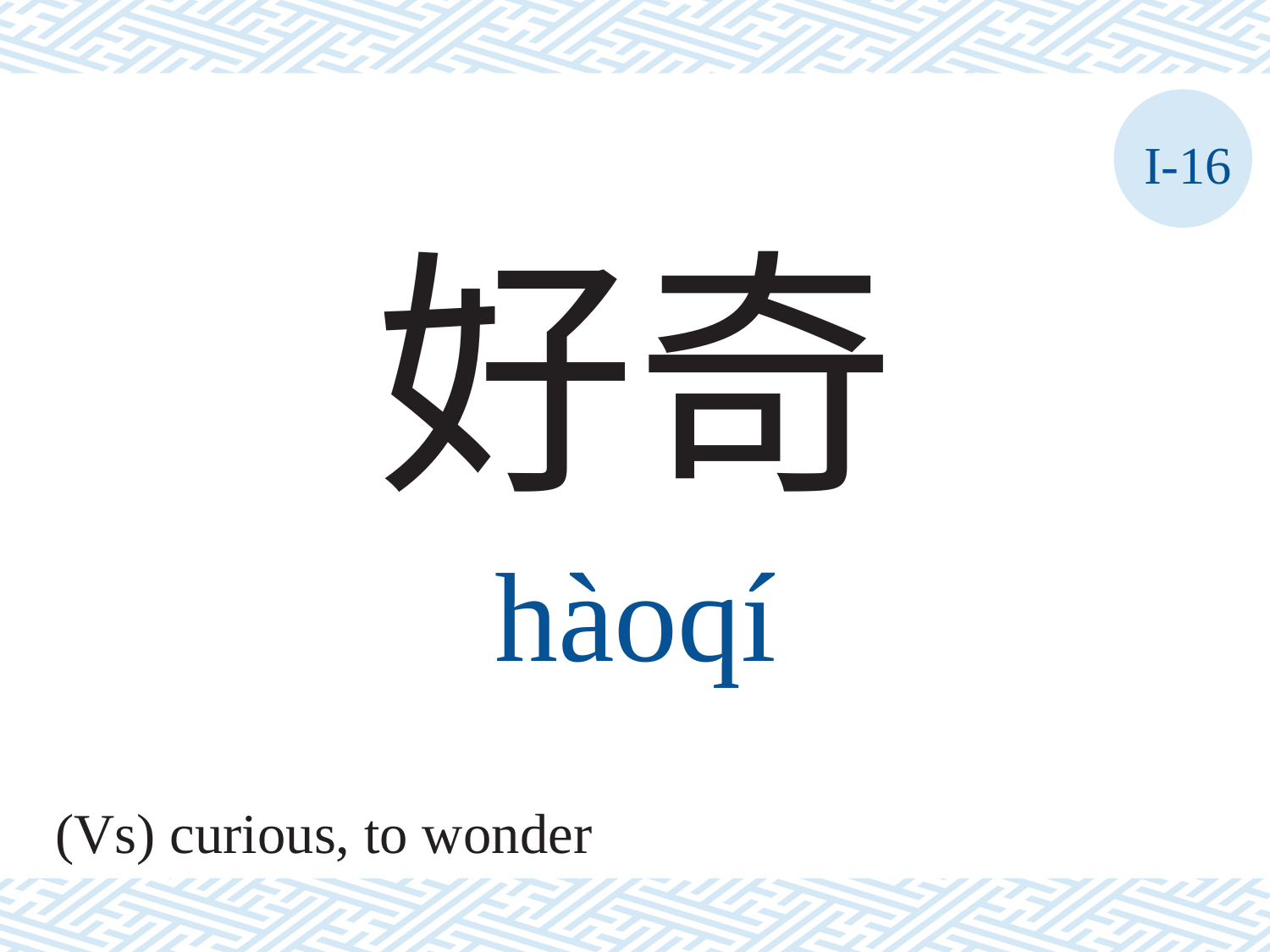

I-16
好奇
hàoqí
(Vs) curious, to wonder